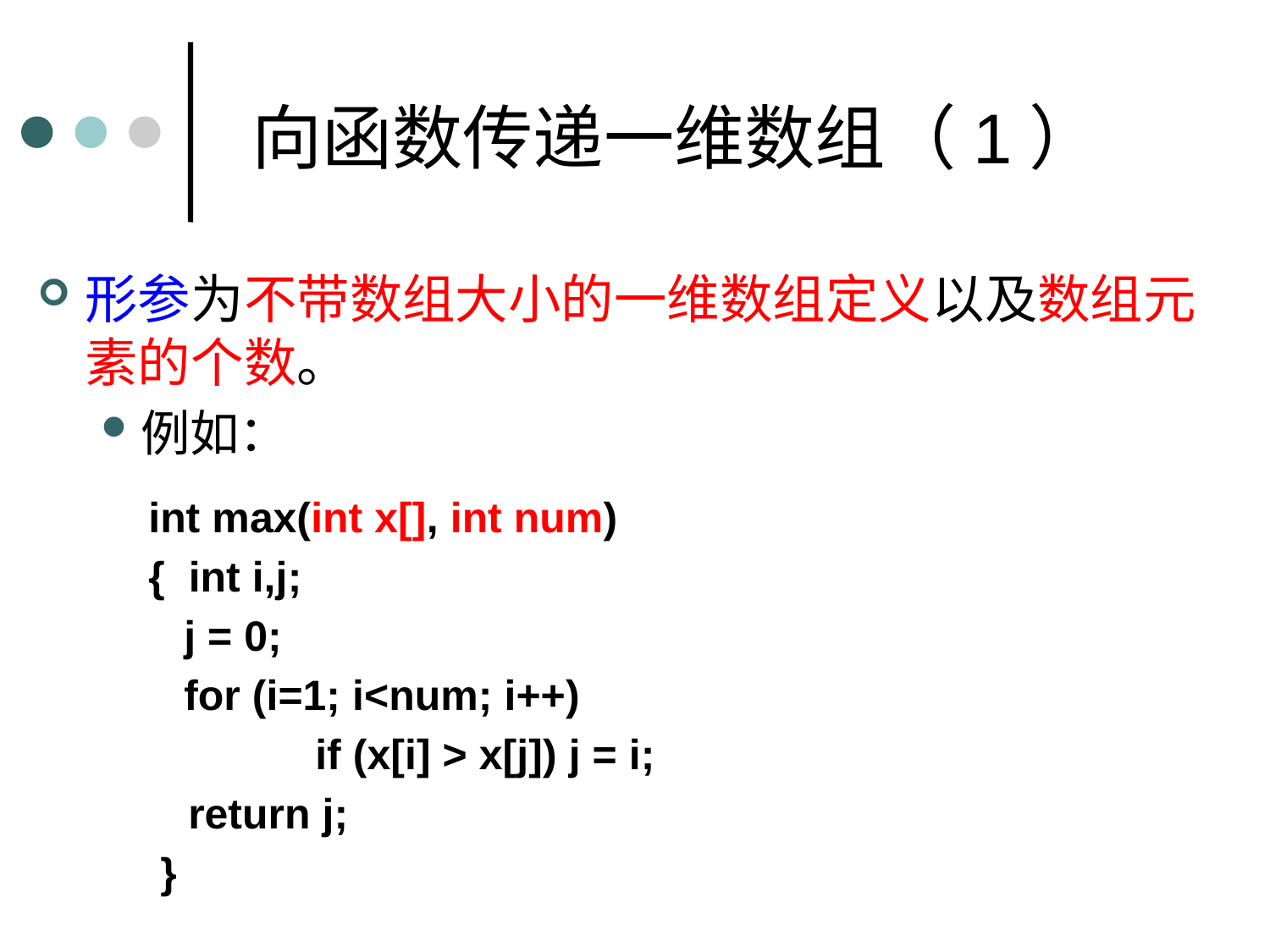

向函数传递一维数组（1）
形参为不带数组大小的一维数组定义以及数组元素的个数。
例如：
    int max(int x[], int num)
    {  int i,j;
       j = 0;
       for (i=1; i<num; i++)
		    if (x[i] > x[j]) j = i;
	    return j;
     }